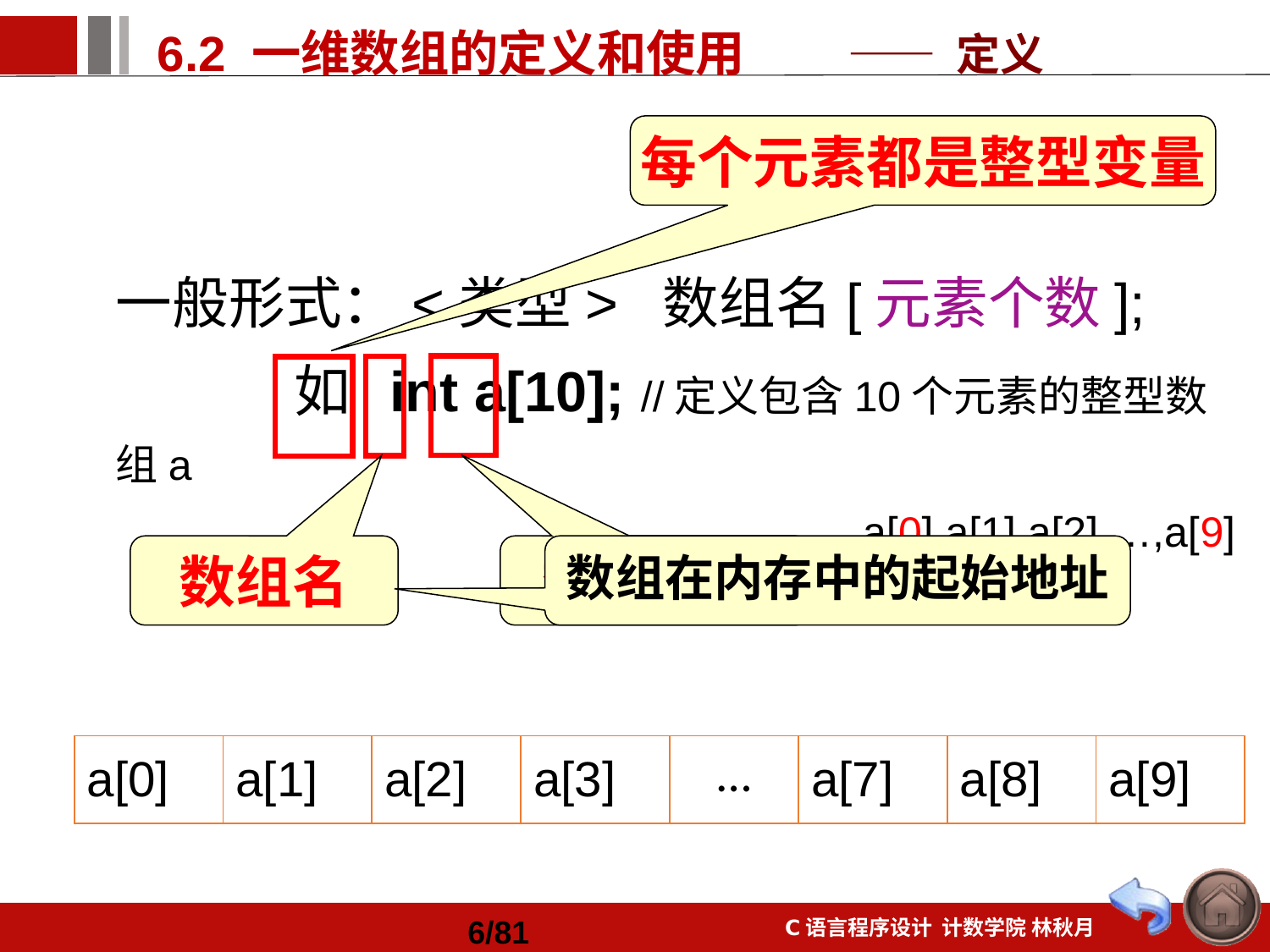

—— 定义
每个元素都是整型变量
一般形式：<类型>  数组名[元素个数];
	   如  int a[10]; //定义包含10个元素的整型数组a
a[0],a[1],a[2],…,a[9]

数组名
数组长度
数组在内存中的起始地址
| a[0] | a[1] | a[2] | a[3] | … | a[7] | a[8] | a[9] |
| --- | --- | --- | --- | --- | --- | --- | --- |